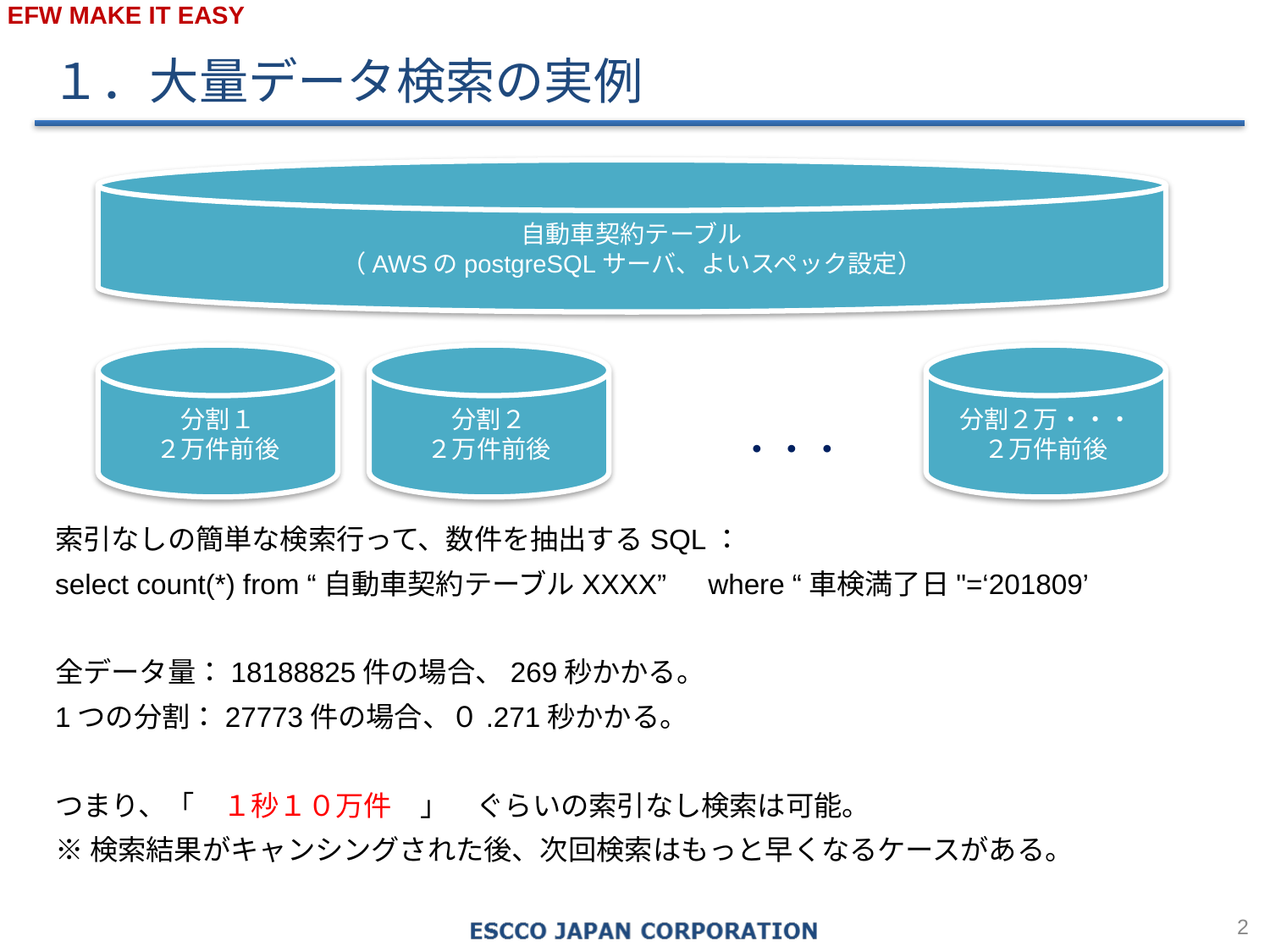

１．大量データ検索の実例
自動車契約テーブル
（AWSのpostgreSQLサーバ、よいスペック設定）
分割１
２万件前後
分割２
２万件前後
分割２万・・・
２万件前後
・・・
索引なしの簡単な検索行って、数件を抽出するSQL：
select count(*) from “自動車契約テーブルXXXX”　where “車検満了日"=‘201809’

全データ量：18188825件の場合、269秒かかる。
1つの分割：27773件の場合、０.271秒かかる。

つまり、「　１秒１０万件　」　ぐらいの索引なし検索は可能。
※検索結果がキャンシングされた後、次回検索はもっと早くなるケースがある。
2